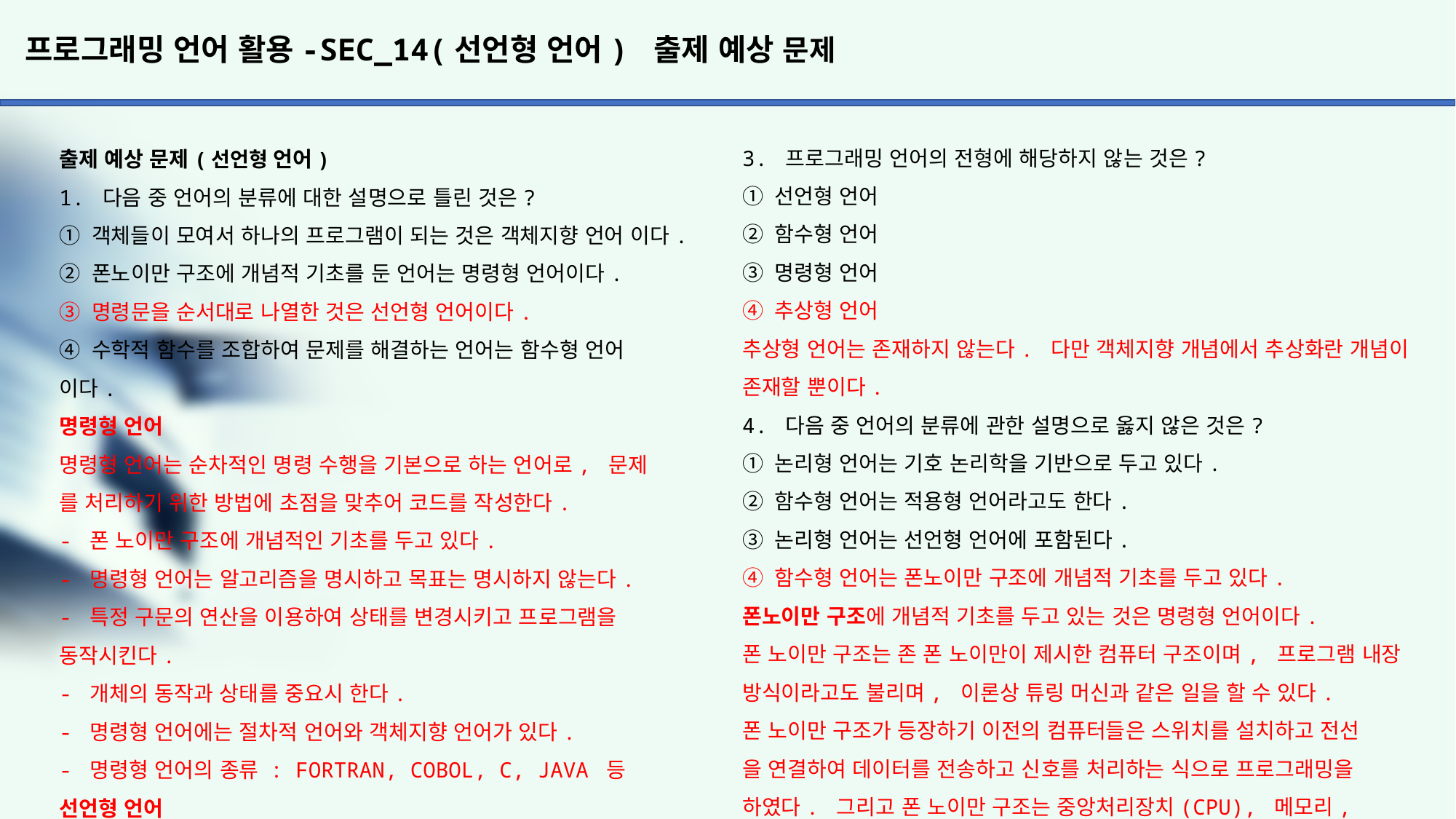

# 프로그래밍 언어 활용-SEC_14(선언형 언어) 출제 예상 문제
3. 프로그래밍 언어의 전형에 해당하지 않는 것은?
① 선언형 언어
② 함수형 언어
③ 명령형 언어
④ 추상형 언어
추상형 언어는 존재하지 않는다. 다만 객체지향 개념에서 추상화란 개념이 존재할 뿐이다.
4. 다음 중 언어의 분류에 관한 설명으로 옳지 않은 것은?
① 논리형 언어는 기호 논리학을 기반으로 두고 있다.
② 함수형 언어는 적용형 언어라고도 한다.
③ 논리형 언어는 선언형 언어에 포함된다.
④ 함수형 언어는 폰노이만 구조에 개념적 기초를 두고 있다.
폰노이만 구조에 개념적 기초를 두고 있는 것은 명령형 언어이다.
폰 노이만 구조는 존 폰 노이만이 제시한 컴퓨터 구조이며, 프로그램 내장 방식이라고도 불리며, 이론상 튜링 머신과 같은 일을 할 수 있다.
폰 노이만 구조가 등장하기 이전의 컴퓨터들은 스위치를 설치하고 전선
을 연결하여 데이터를 전송하고 신호를 처리하는 식으로 프로그래밍을
하였다. 그리고 폰 노이만 구조는 중앙처리장치(CPU), 메모리, 프로그램 이 세 가지 구성요소로 이루어져 있다.
폰 노이만 구조의 디지털 컴퓨터에서는 ‘저장된 프로그램(stored program’)의 개념이 도입되었다. 이는 프로그램을 구성하는 명령어들을 임의 접근이 가능한 메모리 상에 순차로 배열하고, 동시에
조건 분기를 무제한으로 허용한다는 것을 뜻한다. 폰 노이만 구조에서는 같은 메모리 속에 실행 코드와 데이터가 따로 구분되지 않고 함께 섞여 있다.
아울러, 컴퓨터에 다른 작업을 시키려고 할 때 굳이 하드웨어(전선)를
재배치할 필요가 없어서 소프트웨어(프로그램)만 교체하면 되기 때문에
범용성이 크게 향상되었다는 것이다.
출제 예상 문제(선언형 언어)
1. 다음 중 언어의 분류에 대한 설명으로 틀린 것은?
① 객체들이 모여서 하나의 프로그램이 되는 것은 객체지향 언어 이다.
② 폰노이만 구조에 개념적 기초를 둔 언어는 명령형 언어이다.
③ 명령문을 순서대로 나열한 것은 선언형 언어이다.
④ 수학적 함수를 조합하여 문제를 해결하는 언어는 함수형 언어
이다.
명령형 언어
명령형 언어는 순차적인 명령 수행을 기본으로 하는 언어로, 문제
를 처리하기 위한 방법에 초점을 맞추어 코드를 작성한다.
- 폰 노이만 구조에 개념적인 기초를 두고 있다.
- 명령형 언어는 알고리즘을 명시하고 목표는 명시하지 않는다.
- 특정 구문의 연산을 이용하여 상태를 변경시키고 프로그램을 동작시킨다.
- 개체의 동작과 상태를 중요시 한다.
- 명령형 언어에는 절차적 언어와 객체지향 언어가 있다.
- 명령형 언어의 종류 : FORTRAN, COBOL, C, JAVA 등
선언형 언어
선언형 언어는 명령형 언어와 반대되는 개념의 언어로, 명령형 언어가 문제를 해결하기 위한 방법을 기술하는 언어라면, 선언형 언어는 프로그램이 수행해야 하는 문제를 기술하는 언어이다.
- 선언형 언어는 목표를 명시하고 알고리즘은 명시하지 않는다.
- 선언형 언어에는 함수형 언어와 논리형 언어 등이 있다.
1. 함수형 언어
	- 수학적 함수를 조합하여 문제를 해결하는 언어로, 알려진
	  값을 함수에 적용하는 것
	- 적용형 언어라고도 한다.
	- 재귀호출(recursive call) 자수 이용된다.
	- 병렬 처리에 유리하다.
	- 종류 : LISP
2. 논리형 언어
	- 기호 논리학에 기반을 둔 언어로, 논리 문장을 이용하여
	  프로그램을 표현하고 계산을 수행한다.
	- 선언적 언어라고도 한다.
	- 반복문이나 선택문을 사용하지 않는다.
	- 비절차적 언어이다.
	- 종류 : PROLOG
2. 다음 중 프로그래밍 언어와 해당 언어에 해당하는 프로그램의 연결이 옳지 않은 것은?
① 명령형 언어 - HTML
② 함수형 언어 - LISP
③ 논리 언어 - PROLOG
④ 객체지향 언어 - JAVA
선언형 프로그래밍 언어의 종류
HTML – 웹 페이지를 구성할 때 제목, 글꼴, 그림 등 웹 페이지에 표시할 것들을 묘사하지만 화면에 어떤 방법으로 표시할지는 묘사하지 않는 것을 의미한다. HTML의 경우는 완전한 선언형 언어지만 함수형 언어나 논리형 언어에 포함되지 않는다. 인터넷의 표준 문서인 하이퍼텍스트 문서를 만들기 위해 사용하는 언어로써 특별한 데이터 타입이 없는 단순한 텍스트이기 때문에 호환성이 좋고 사용이 편리하다. 태그로 구성이 되고 배우기가 쉽다.
LISP – 인공지능 분야에 사용되는 함수형 언어의 한 종류이다.
기본 자료 구조가 연결 리스트 구조이며, 재귀 호출을 많이 사용한다.
PROLOG – 기초 논리학에 기초로 한 고급 언어로 논리형 언어의 한 종류이며, 인공 지능 분야에서의 논리적인 추론이나 리스트 처리 등에 주로 사용된다.
XML – 기존 HTML의 단점을 보완하여 웹에서 구조화된 폭넓고 다양한 문서들을 상호 교환할 수 있도록 설계된 언어이다. HTML에
사용자가 새로운 태그(Tag)를 정의할 수 있으며, 문서의 내용과 이를 표현하는 방식이 독립적이다.
Haskell – 함수형 프로그래밍 언어로 부작용(side effect)가 없다. 코드가 간결하고 에러 발생 가능성이 낮다.